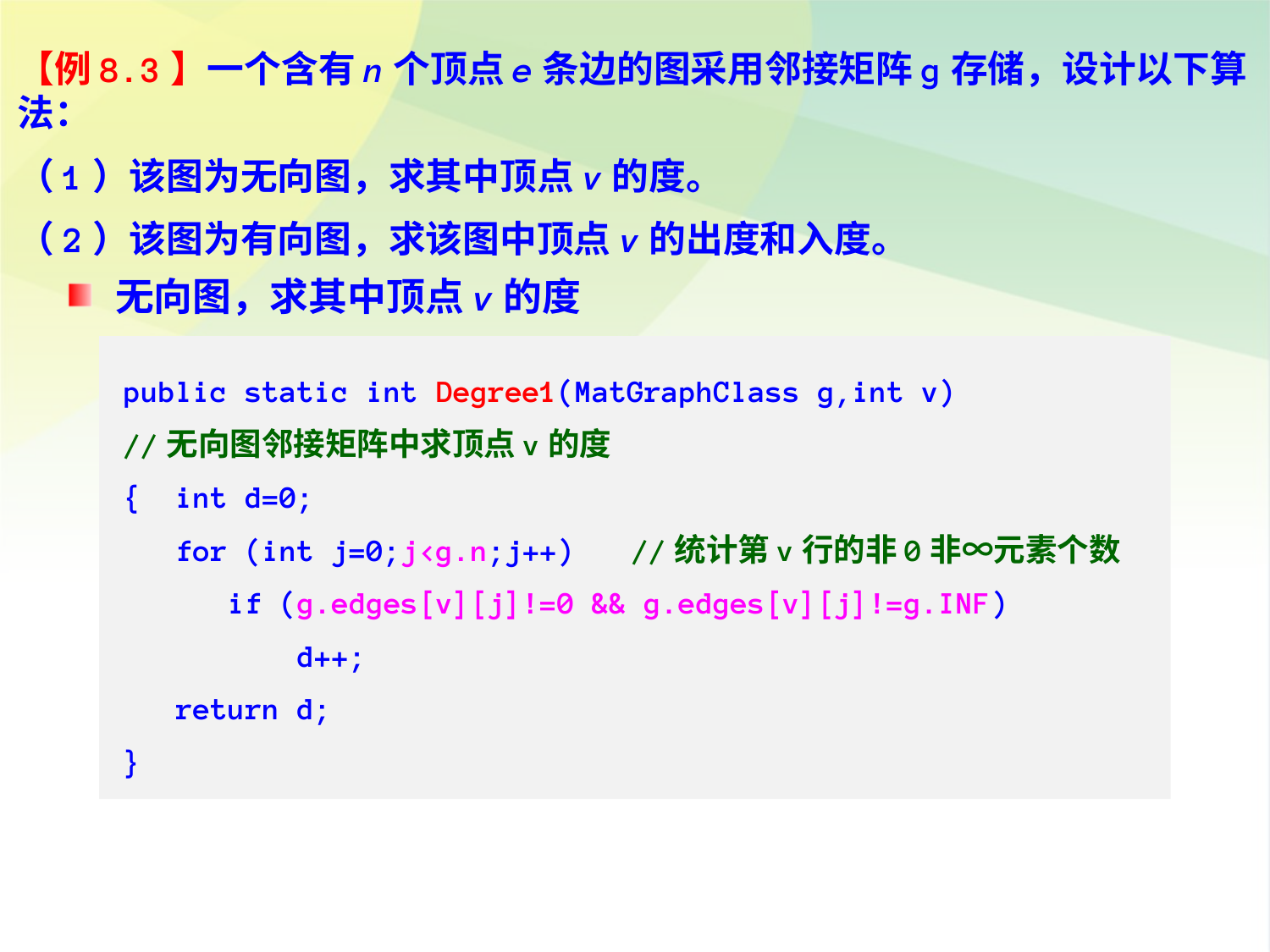

【例8.3】一个含有n个顶点e条边的图采用邻接矩阵g存储，设计以下算法：
（1）该图为无向图，求其中顶点v的度。
（2）该图为有向图，求该图中顶点v的出度和入度。
无向图，求其中顶点v的度
public static int Degree1(MatGraphClass g,int v)
//无向图邻接矩阵中求顶点v的度
{  int d=0;
   for (int j=0;j<g.n;j++)	//统计第v行的非0非∞元素个数
      if (g.edges[v][j]!=0 && g.edges[v][j]!=g.INF)
          d++;
   return d;
}